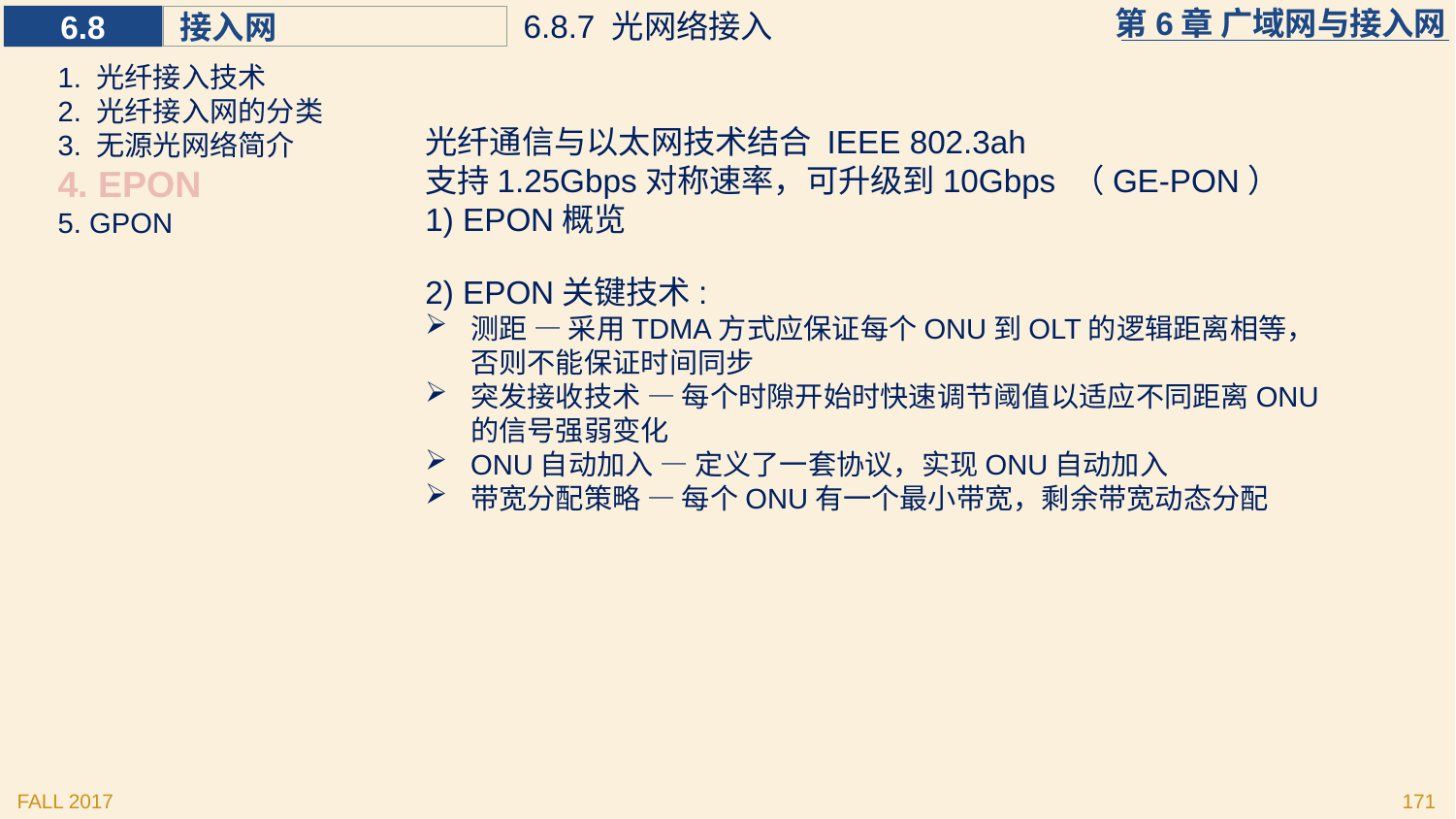

6.8.7 光网络接入
1. 光纤接入技术
2. 光纤接入网的分类
3. 无源光网络简介
4. EPON
5. GPON
光纤通信与以太网技术结合 IEEE 802.3ah
支持1.25Gbps对称速率，可升级到10Gbps （GE-PON）
1) EPON概览

2) EPON关键技术:
测距 — 采用TDMA方式应保证每个ONU到OLT的逻辑距离相等，否则不能保证时间同步
突发接收技术 — 每个时隙开始时快速调节阈值以适应不同距离ONU的信号强弱变化
ONU自动加入 — 定义了一套协议，实现ONU自动加入
带宽分配策略 — 每个ONU有一个最小带宽，剩余带宽动态分配